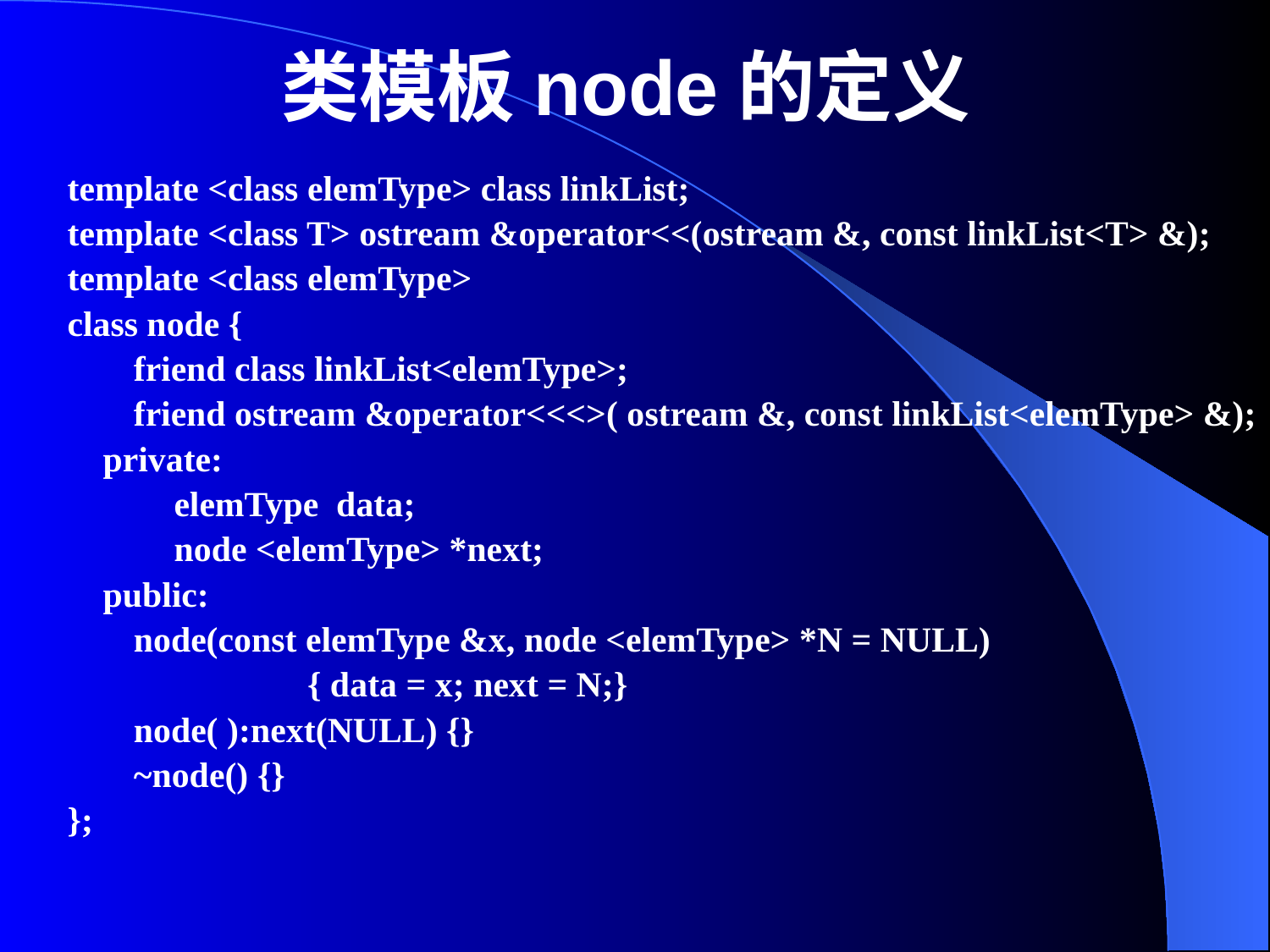

# 类模板node的定义
template <class elemType> class linkList;
template <class T> ostream &operator<<(ostream &, const linkList<T> &);
template <class elemType>
class node {
	friend class linkList<elemType>;
	friend ostream &operator<<<>( ostream &, const linkList<elemType> &);
    private:
            elemType  data;
            node <elemType> *next;
    public:
	node(const elemType &x, node <elemType> *N = NULL)
                           { data = x; next = N;}
	node( ):next(NULL) {}
	~node() {}
};